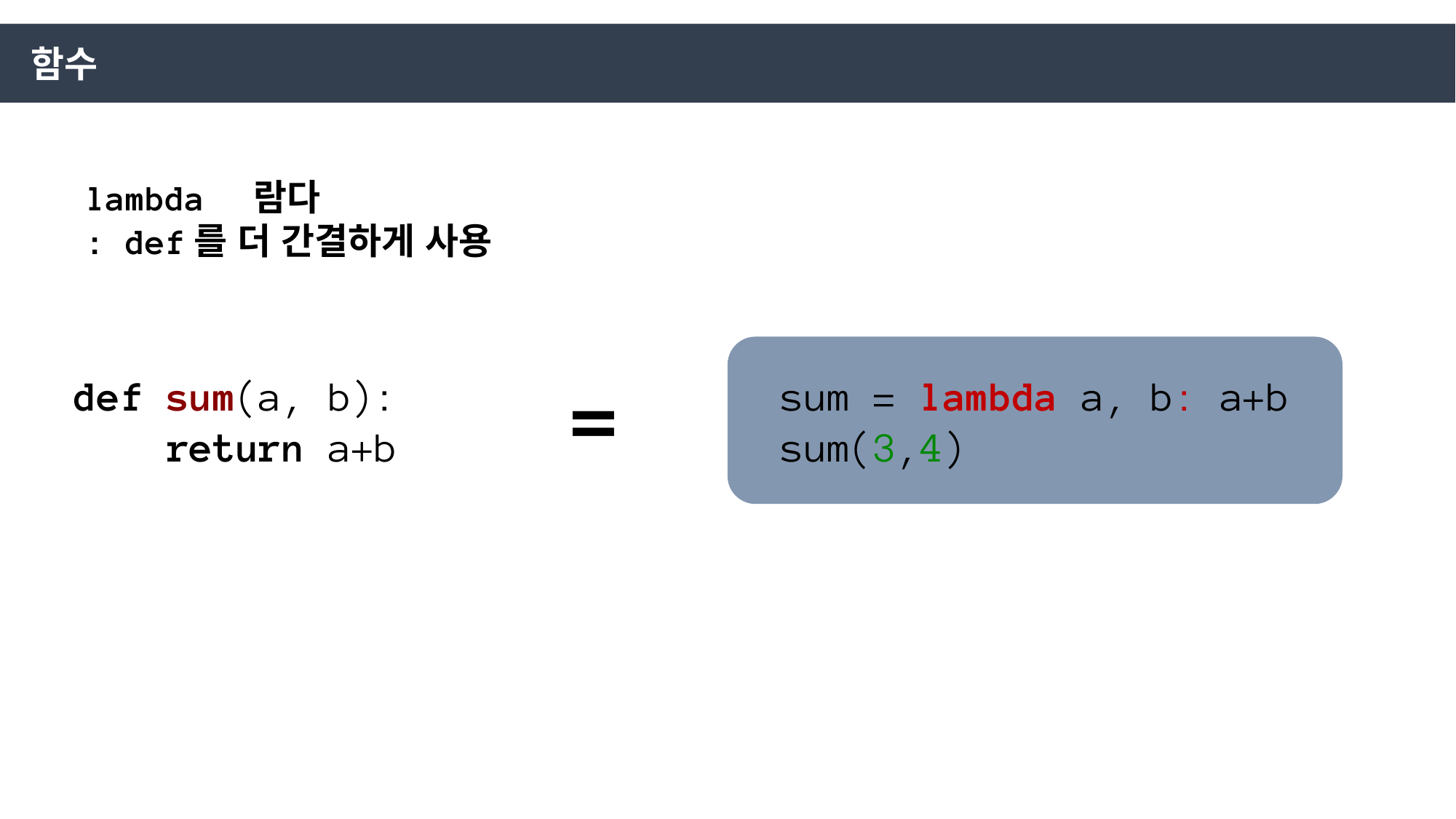

함수
lambda  람다
: def를 더 간결하게 사용

=
sum = lambda a, b: a+b
sum(3,4)
def sum(a, b):
    return a+b